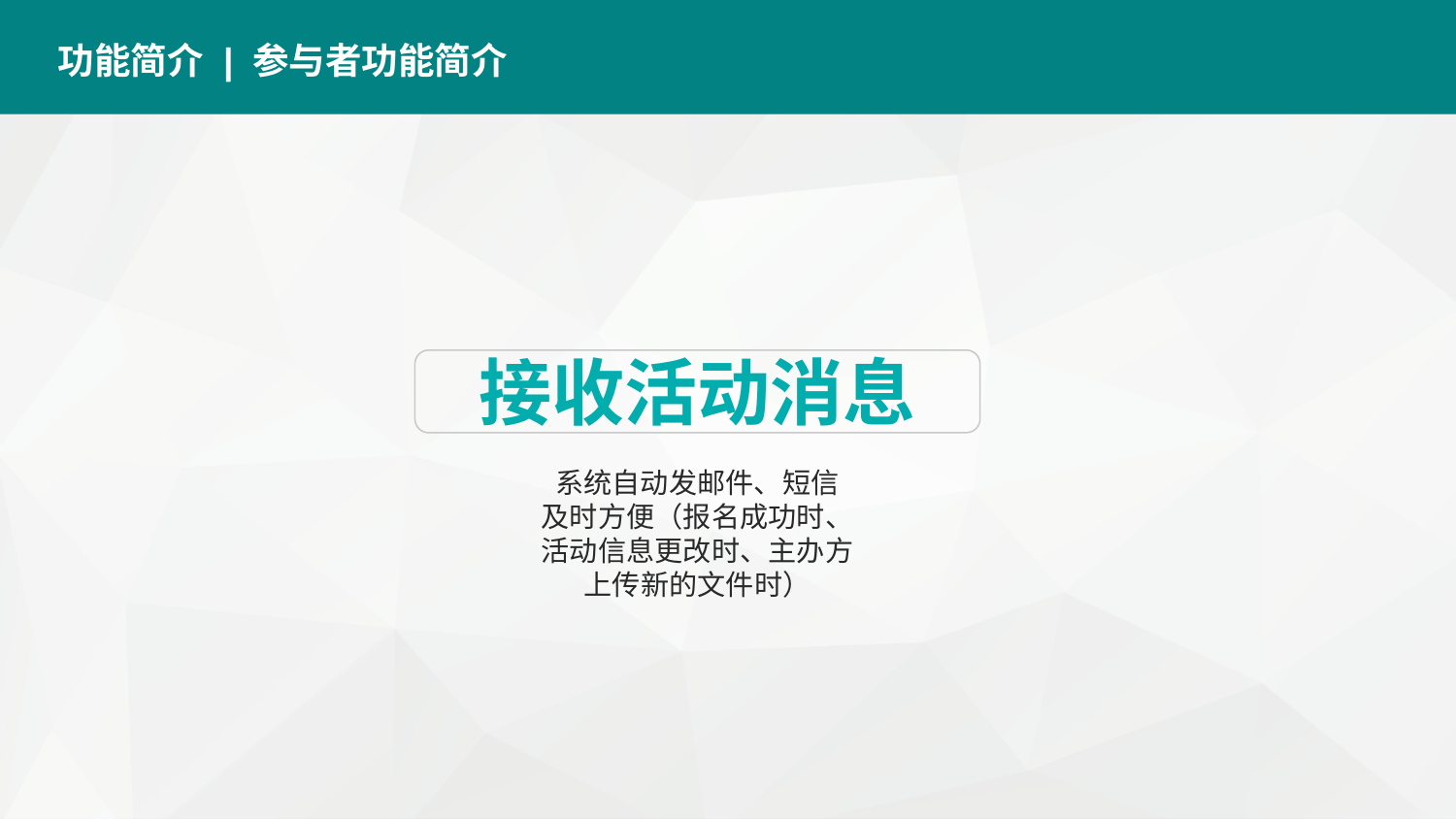

功能简介
| 参与者功能简介
接收活动消息

系统自动发邮件、短信
及时方便（报名成功时、活动信息更改时、主办方上传新的文件时）